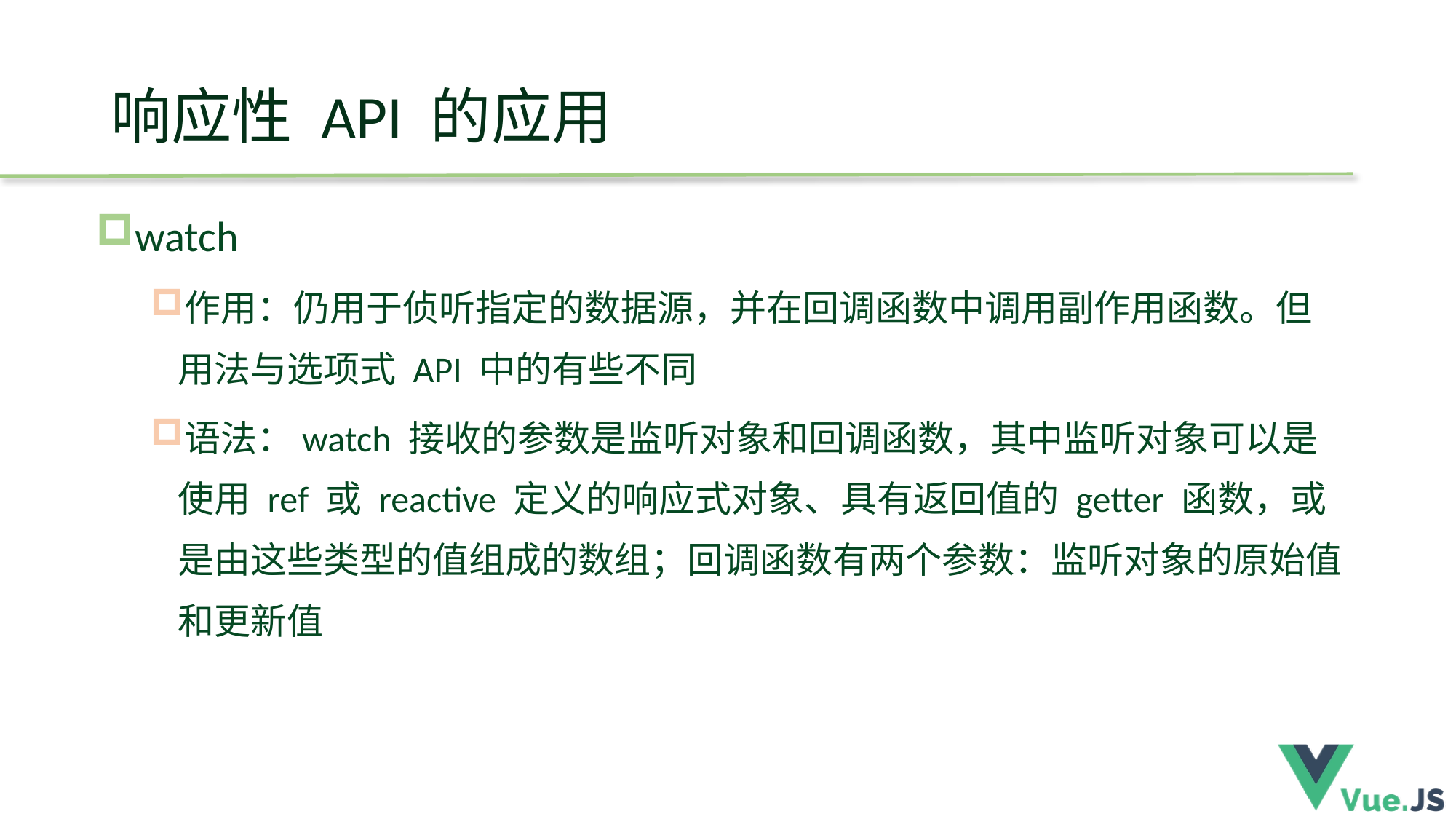

# 响应性 API 的应用
watch
作用：仍用于侦听指定的数据源，并在回调函数中调用副作用函数。但用法与选项式 API 中的有些不同
语法：watch 接收的参数是监听对象和回调函数，其中监听对象可以是使用 ref 或 reactive 定义的响应式对象、具有返回值的 getter 函数，或是由这些类型的值组成的数组；回调函数有两个参数：监听对象的原始值和更新值